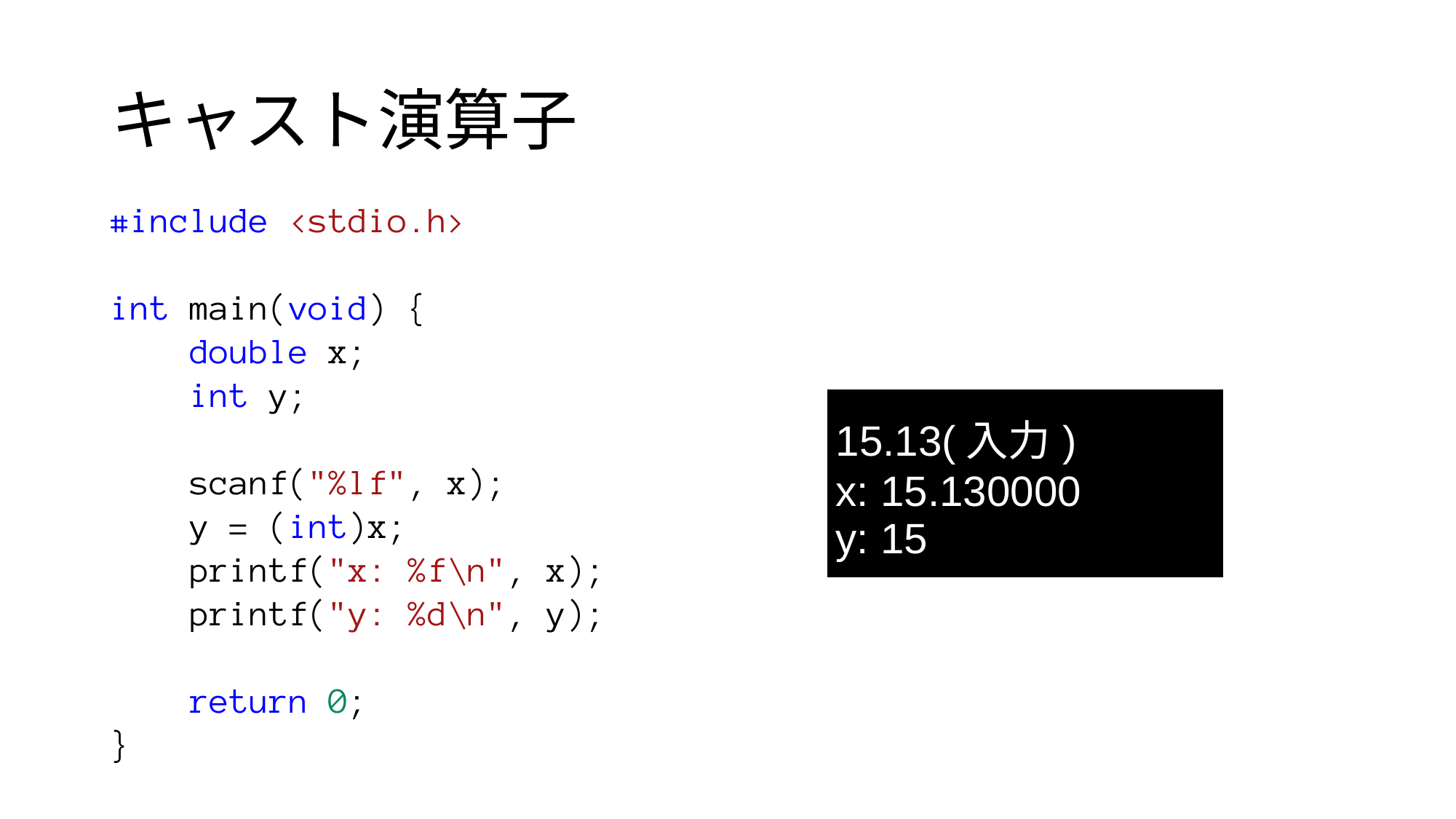

# キャスト演算子
#include <stdio.h>

int main(void) {
    double x;
    int y;

    scanf("%lf", x);
    y = (int)x;
    printf("x: %f\n", x);
    printf("y: %d\n", y);

    return 0;
}
| 15.13(入力) x: 15.130000 y: 15 |
| --- |